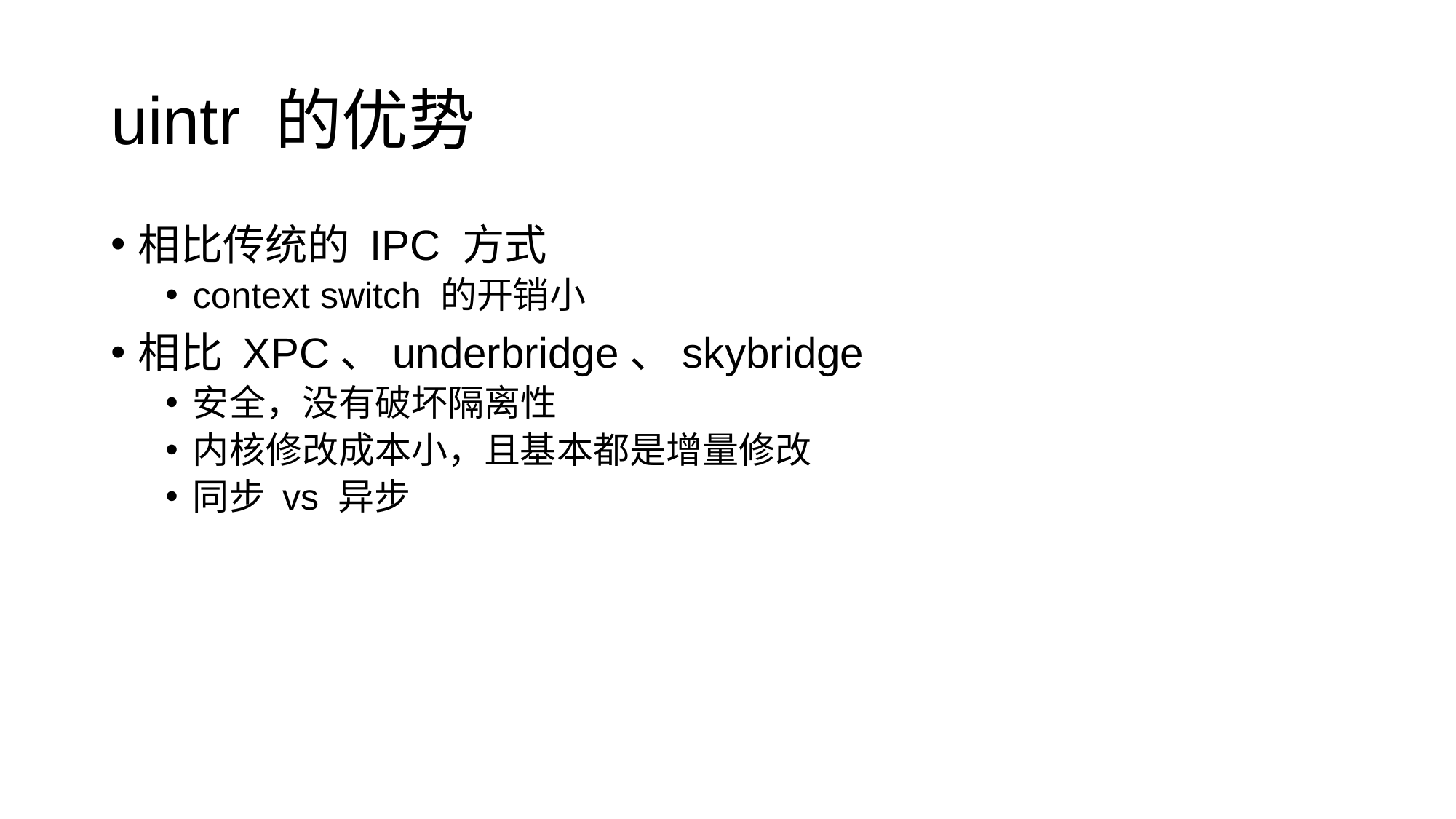

# uintr 的优势
相比传统的 IPC 方式
context switch 的开销小
相比 XPC、underbridge、skybridge
安全，没有破坏隔离性
内核修改成本小，且基本都是增量修改
同步 vs 异步